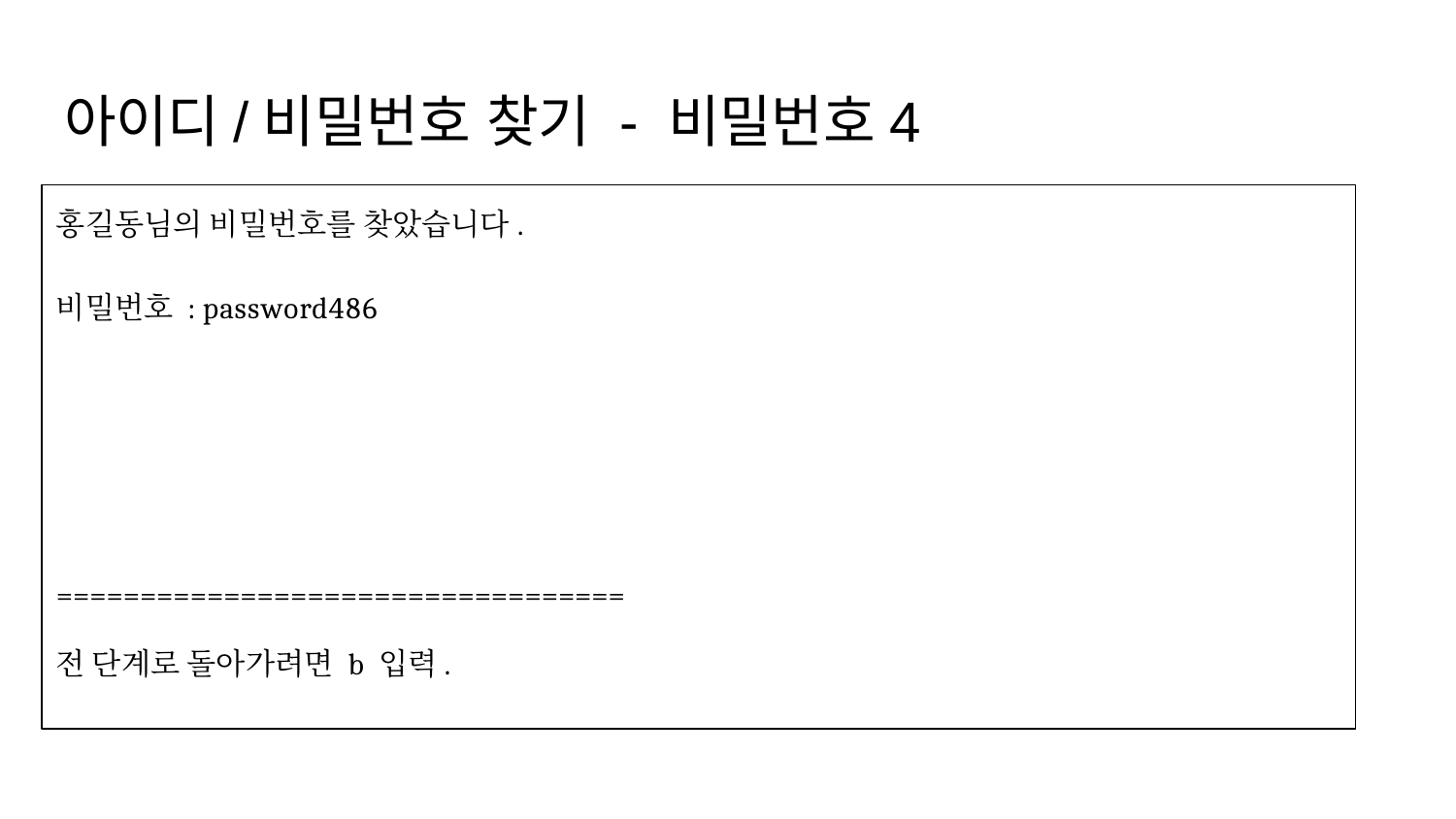

# 아이디/비밀번호 찾기 - 비밀번호4
홍길동님의 비밀번호를 찾았습니다.

비밀번호 : password486

==================================
전 단계로 돌아가려면 b 입력.